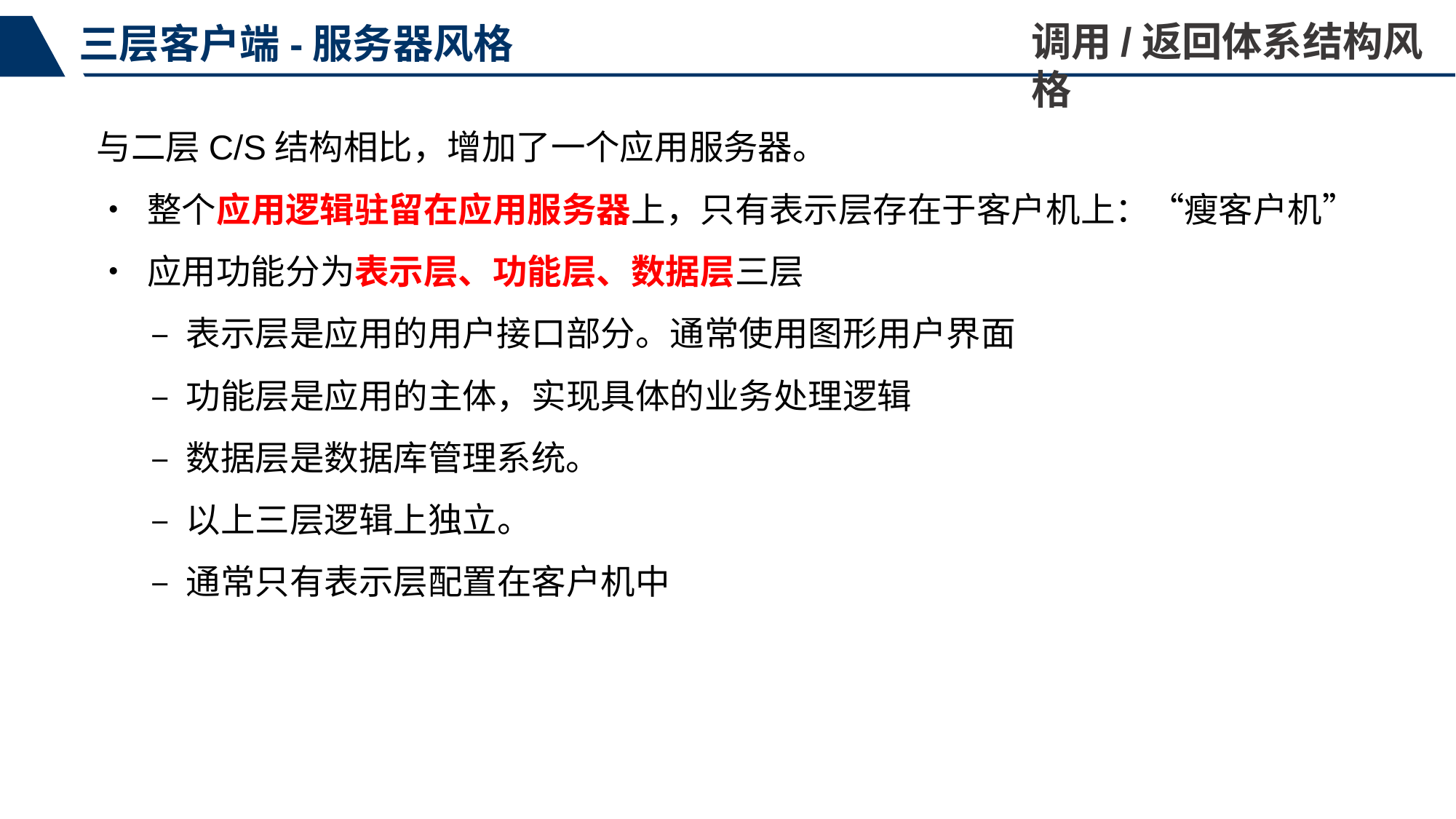

调用/返回体系结构风格

三层客户端-服务器风格

与二层C/S结构相比，增加了一个应用服务器。
• 整个应用逻辑驻留在应用服务器上，只有表示层存在于客户机上：“瘦客户机”
• 应用功能分为表示层、功能层、数据层三层
– 表示层是应用的用户接口部分。通常使用图形用户界面
– 功能层是应用的主体，实现具体的业务处理逻辑
– 数据层是数据库管理系统。
– 以上三层逻辑上独立。
– 通常只有表示层配置在客户机中